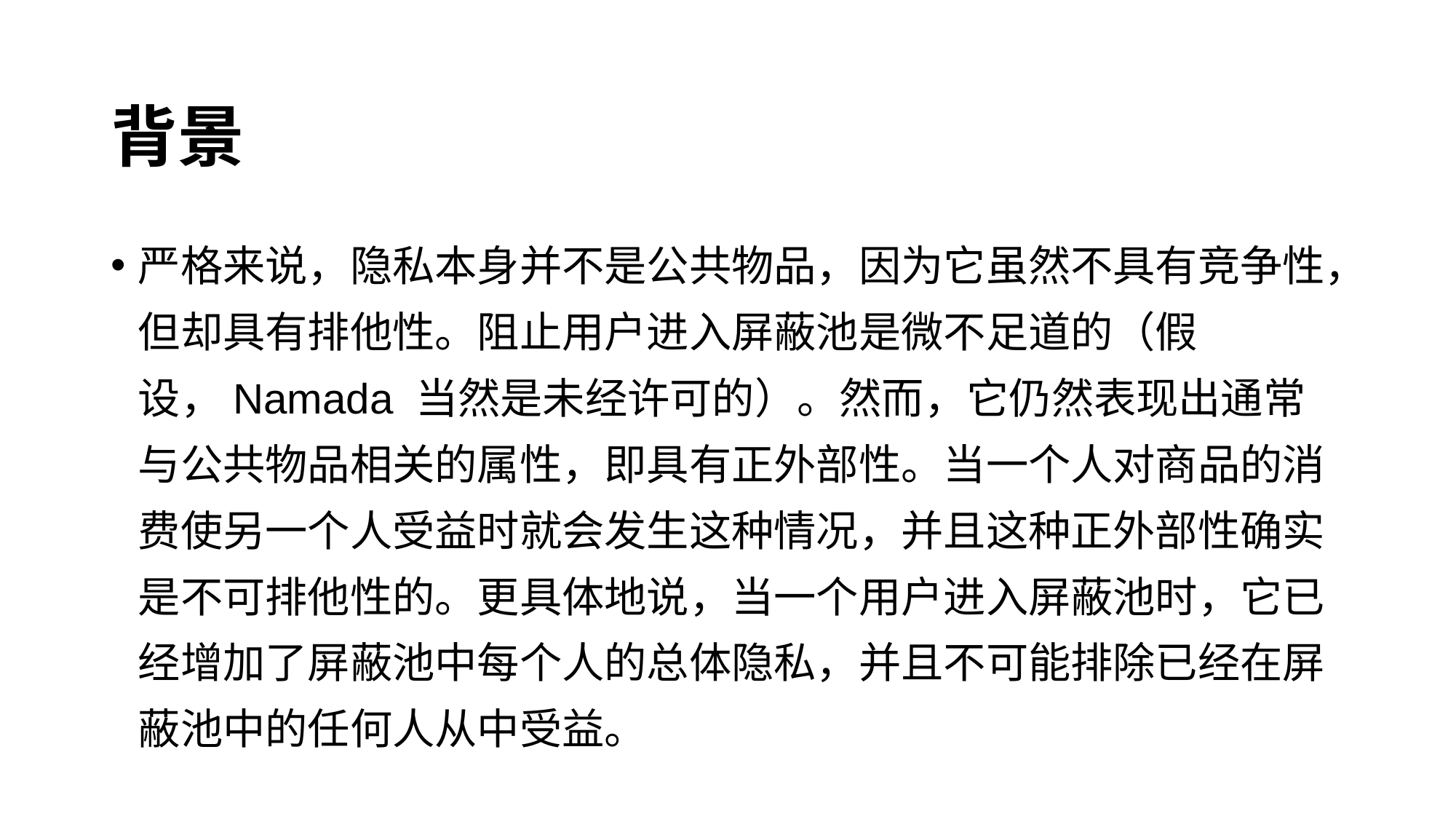

# 背景
严格来说，隐私本身并不是公共物品，因为它虽然不具有竞争性，但却具有排他性。阻止用户进入屏蔽池是微不足道的（假设，Namada 当然是未经许可的）。然而，它仍然表现出通常与公共物品相关的属性，即具有正外部性。当一个人对商品的消费使另一个人受益时就会发生这种情况，并且这种正外部性确实是不可排他性的。更具体地说，当一个用户进入屏蔽池时，它已经增加了屏蔽池中每个人的总体隐私，并且不可能排除已经在屏蔽池中的任何人从中受益。